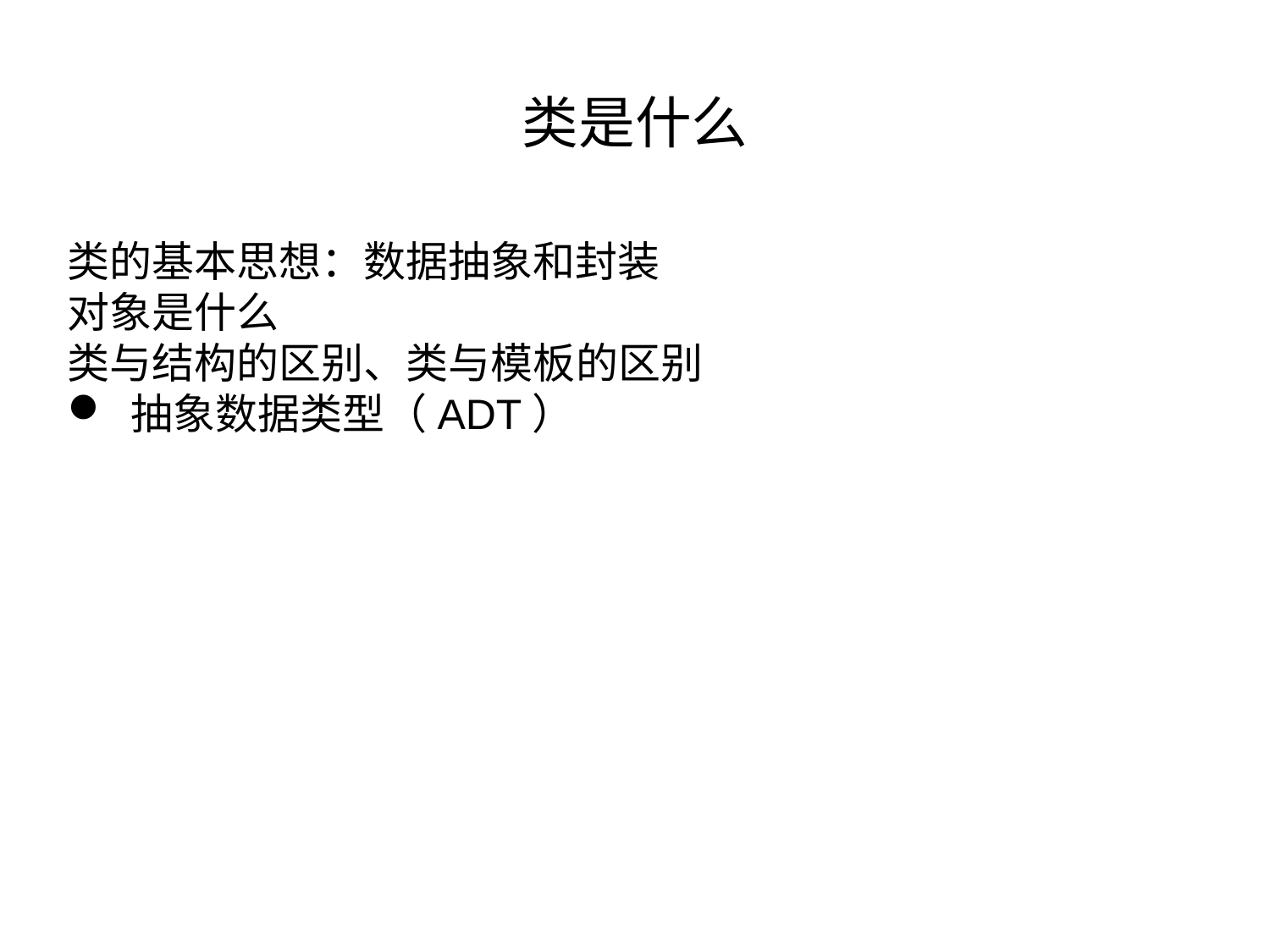

类是什么
类的基本思想：数据抽象和封装
对象是什么
类与结构的区别、类与模板的区别
抽象数据类型（ADT）